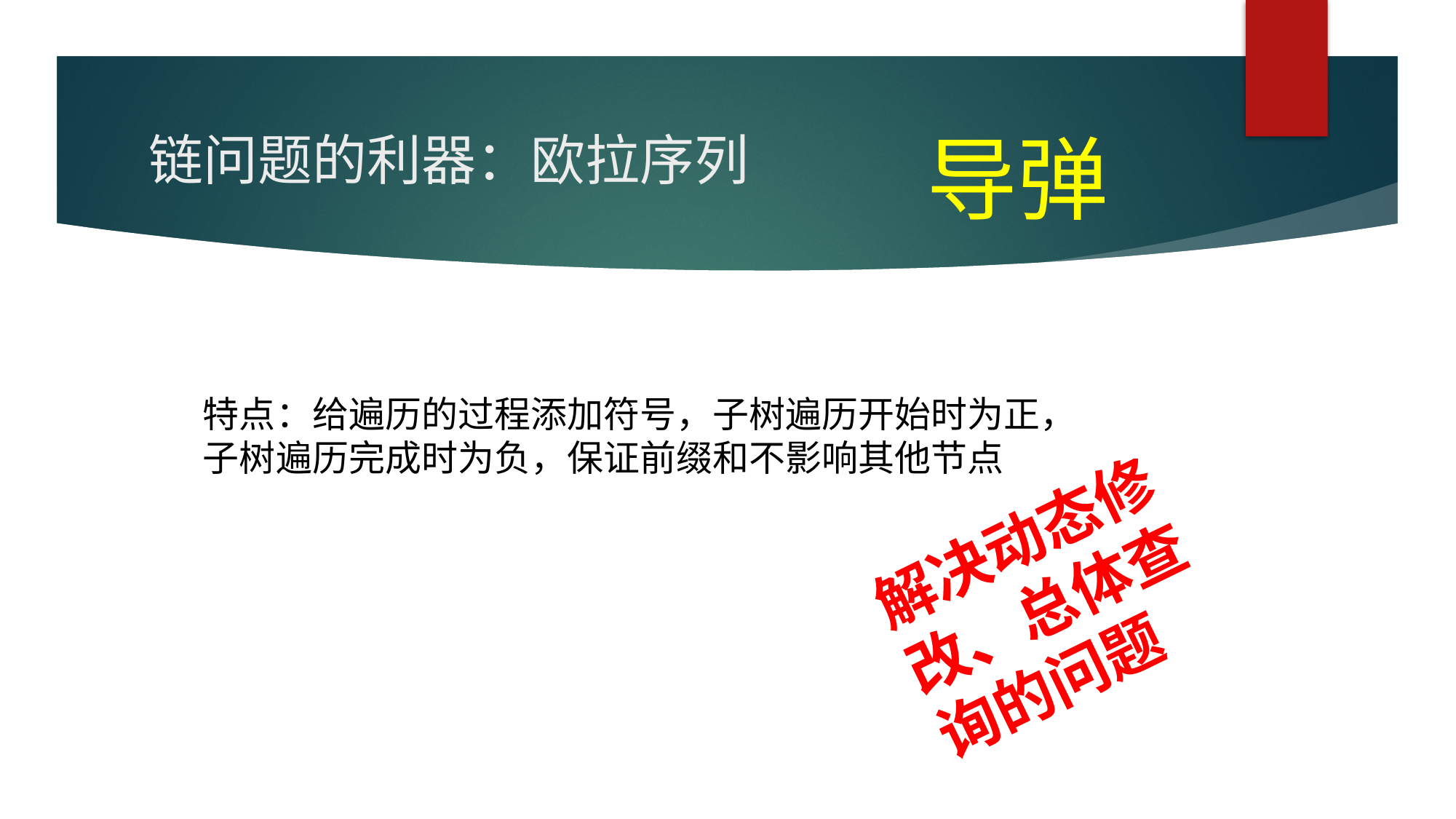

# 链问题的利器：欧拉序列
导弹
特点：给遍历的过程添加符号，子树遍历开始时为正，子树遍历完成时为负，保证前缀和不影响其他节点
解决动态修改、总体查询的问题